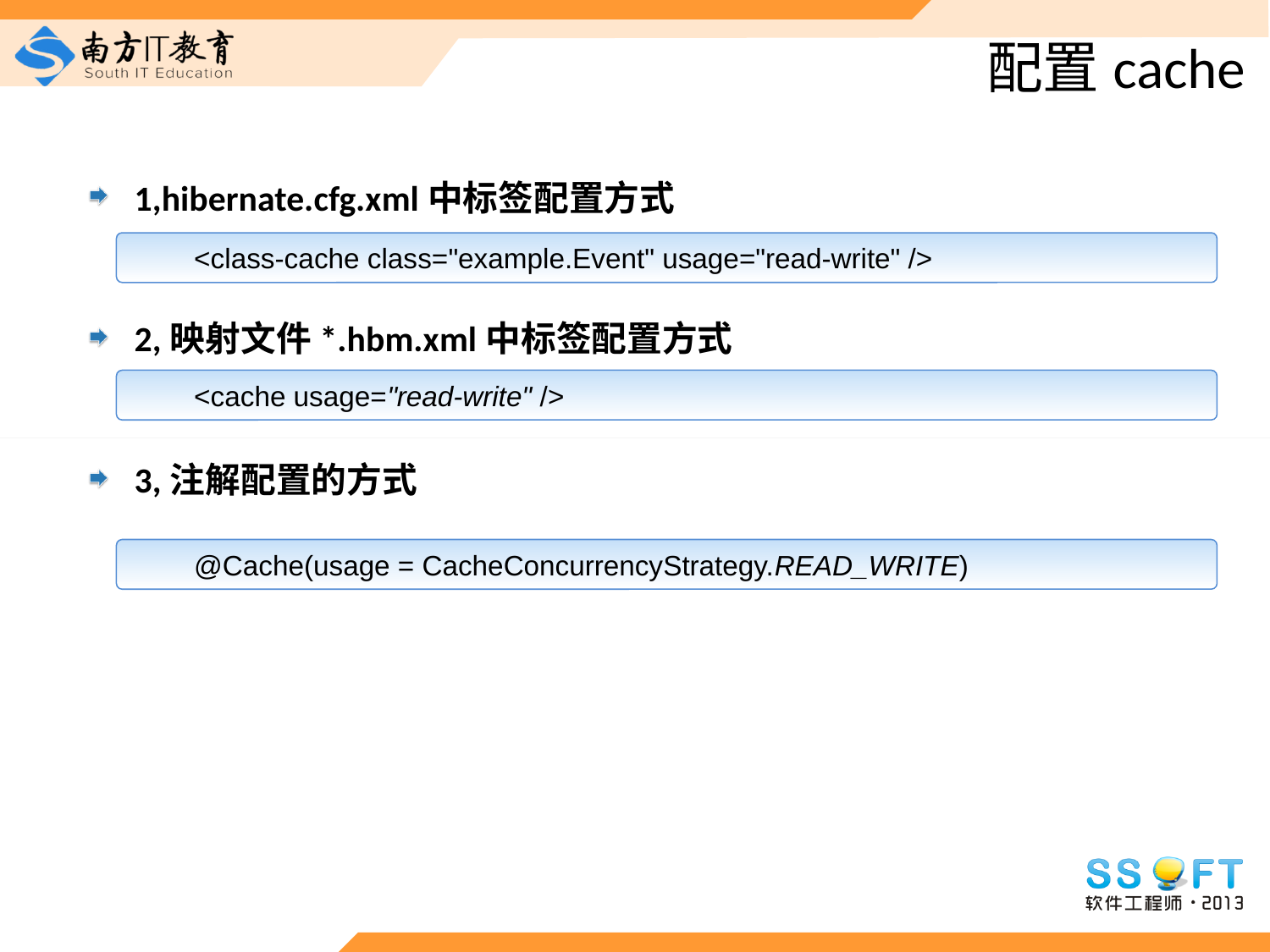

# 配置cache
1,hibernate.cfg.xml中标签配置方式

2,映射文件*.hbm.xml中标签配置方式

3,注解配置的方式

<class-cache class="example.Event" usage="read-write" />
<cache usage="read-write" />

@Cache(usage = CacheConcurrencyStrategy.READ_WRITE)